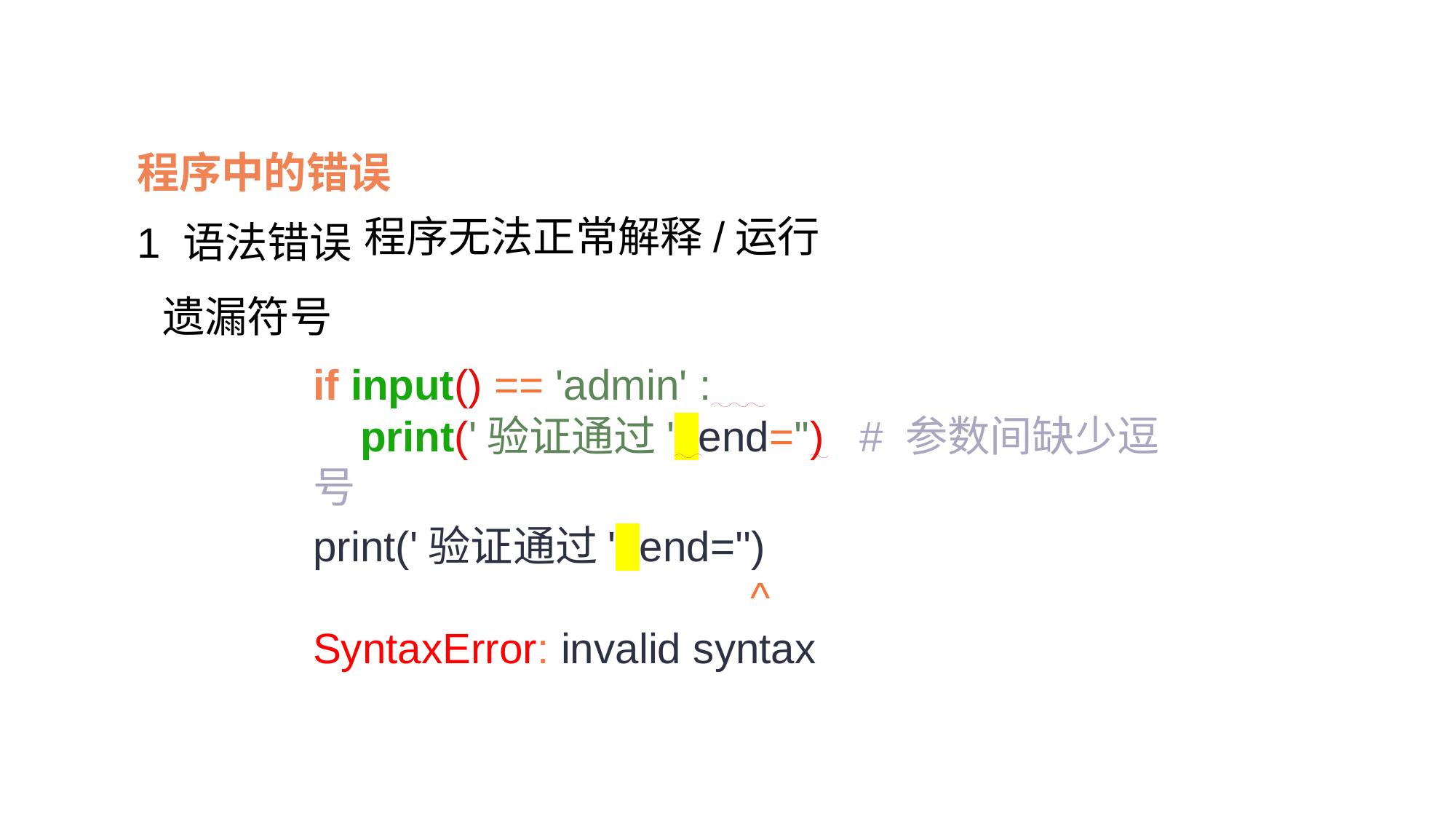

程序中的错误
1 语法错误
程序无法正常解释/运行
遗漏符号
if input() == 'admin' :
    print('验证通过'  end='')   # 参数间缺少逗号
print('验证通过'  end='')
                                     ^
SyntaxError: invalid syntax